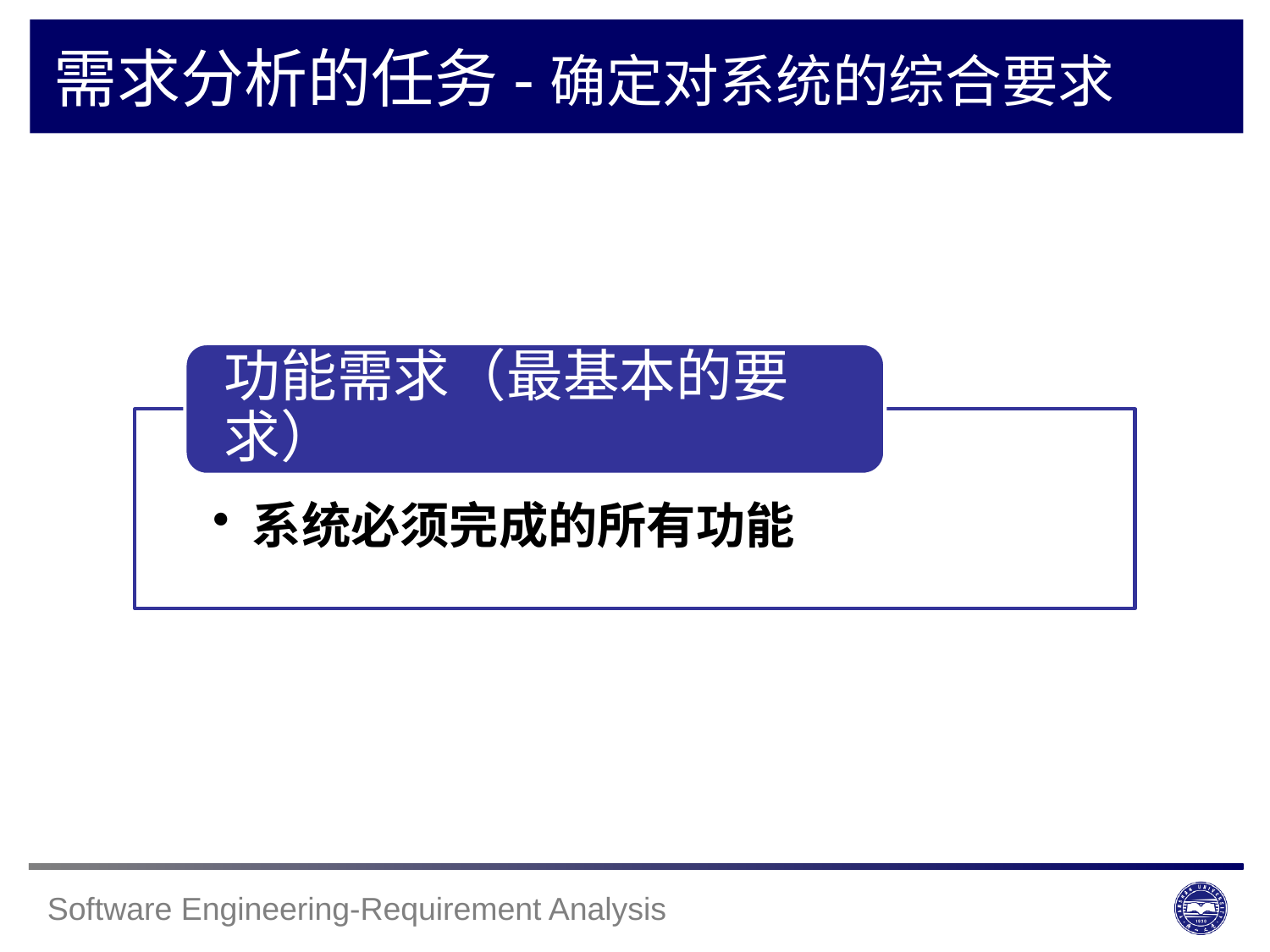

需求分析的任务-确定对系统的综合要求

系统必须完成的所有功能
功能需求（最基本的要求）